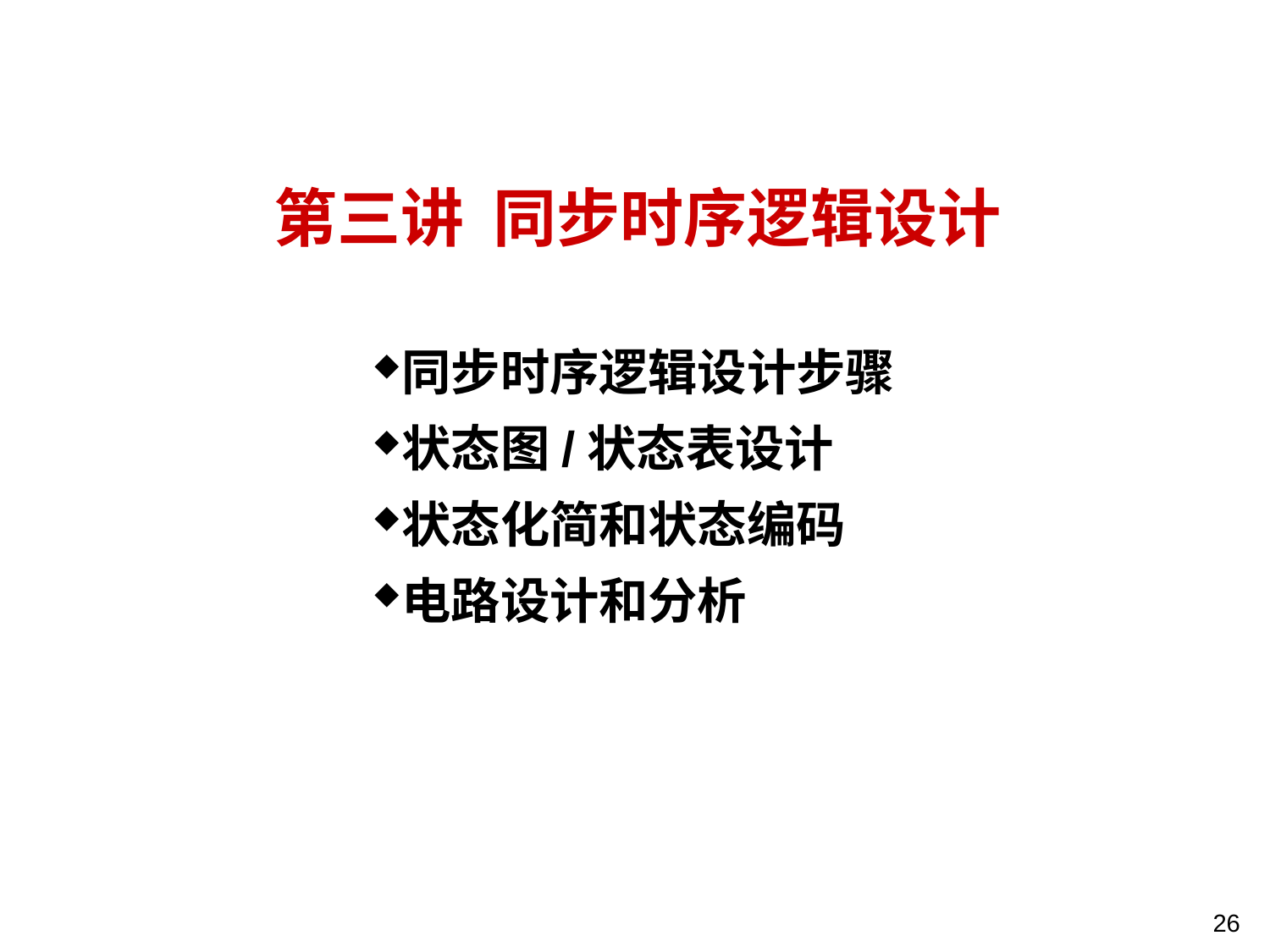

第三讲  同步时序逻辑设计
同步时序逻辑设计步骤
状态图/状态表设计
状态化简和状态编码
电路设计和分析
26